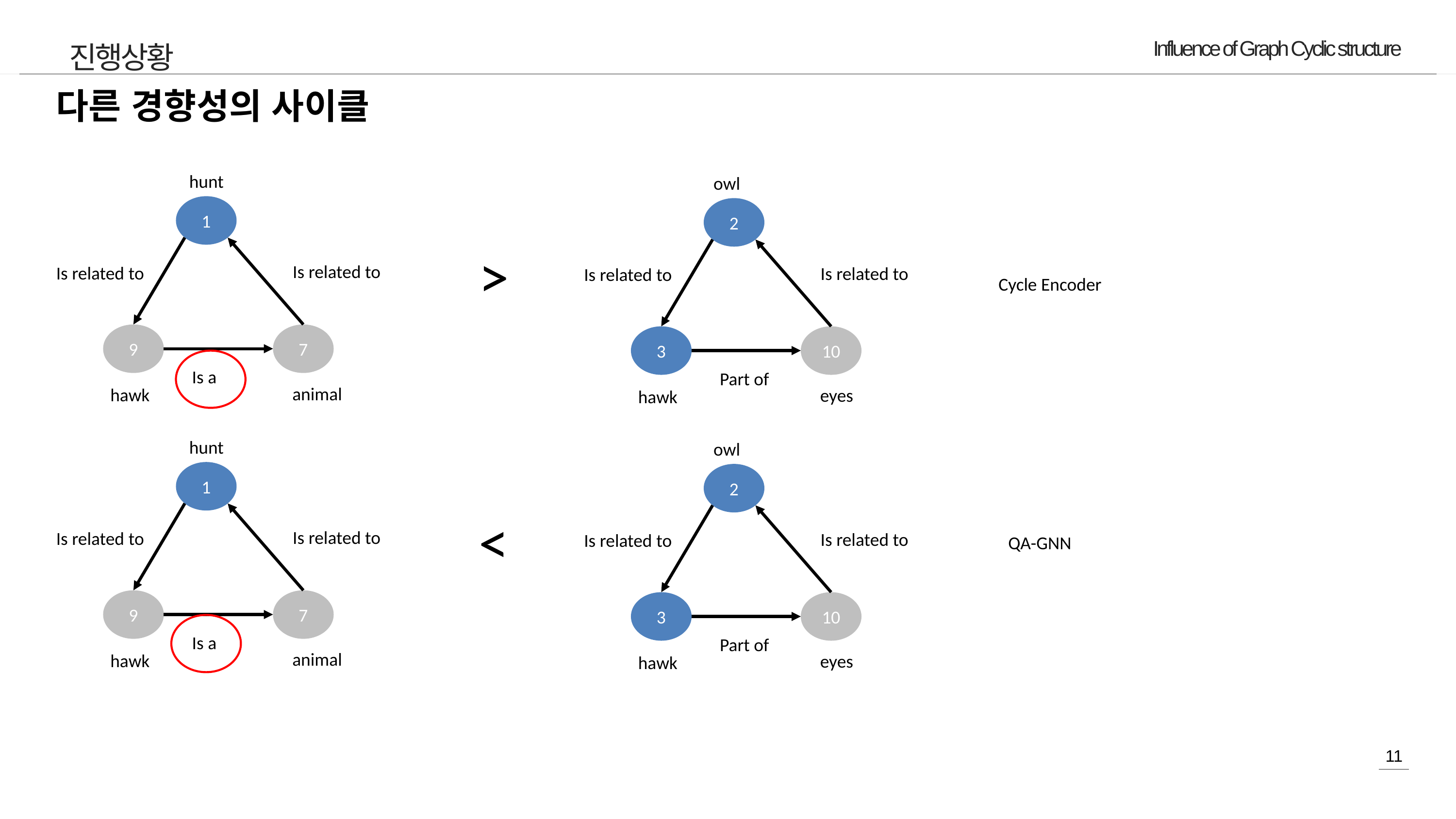

진행상황
다른 경향성의 사이클
hunt
owl
1
2
>
Is related to
Is related to
Is related to
Is related to
Cycle Encoder
9
7
3
10

Is a
Part of
animal
hawk
eyes
hawk
hunt
owl
1
2
<
Is related to
Is related to
Is related to
Is related to
QA-GNN
9
7
3
10

Is a
Part of
animal
hawk
eyes
hawk